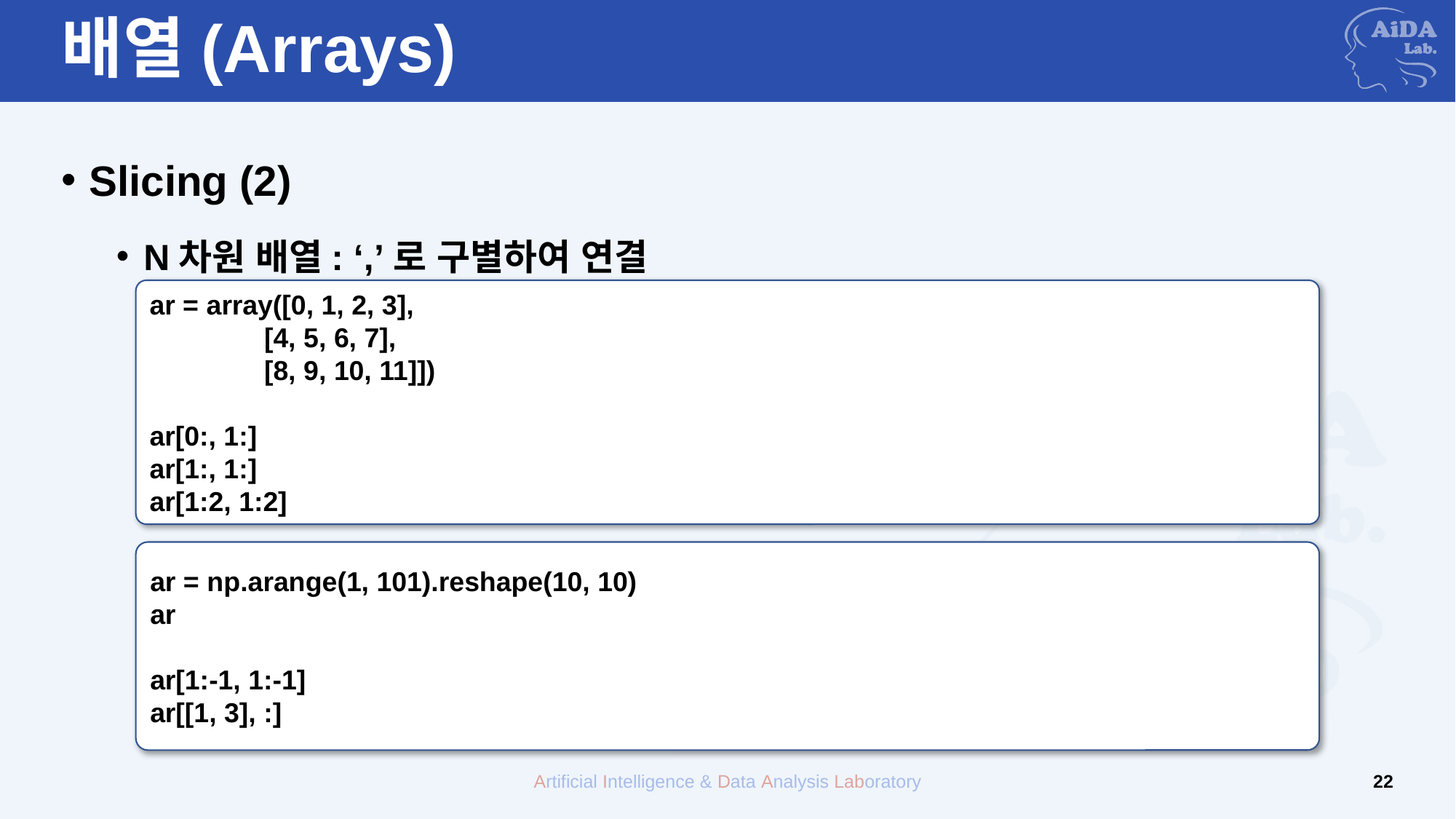

# 배열(Arrays)
Slicing (2)
N차원 배열: ‘,’로 구별하여 연결
ar = array([0, 1, 2, 3],
               [4, 5, 6, 7],
               [8, 9, 10, 11]])

ar[0:, 1:]
ar[1:, 1:]
ar[1:2, 1:2]
ar = np.arange(1, 101).reshape(10, 10)
ar

ar[1:-1, 1:-1]
ar[[1, 3], :]
Artificial Intelligence & Data Analysis Laboratory
22